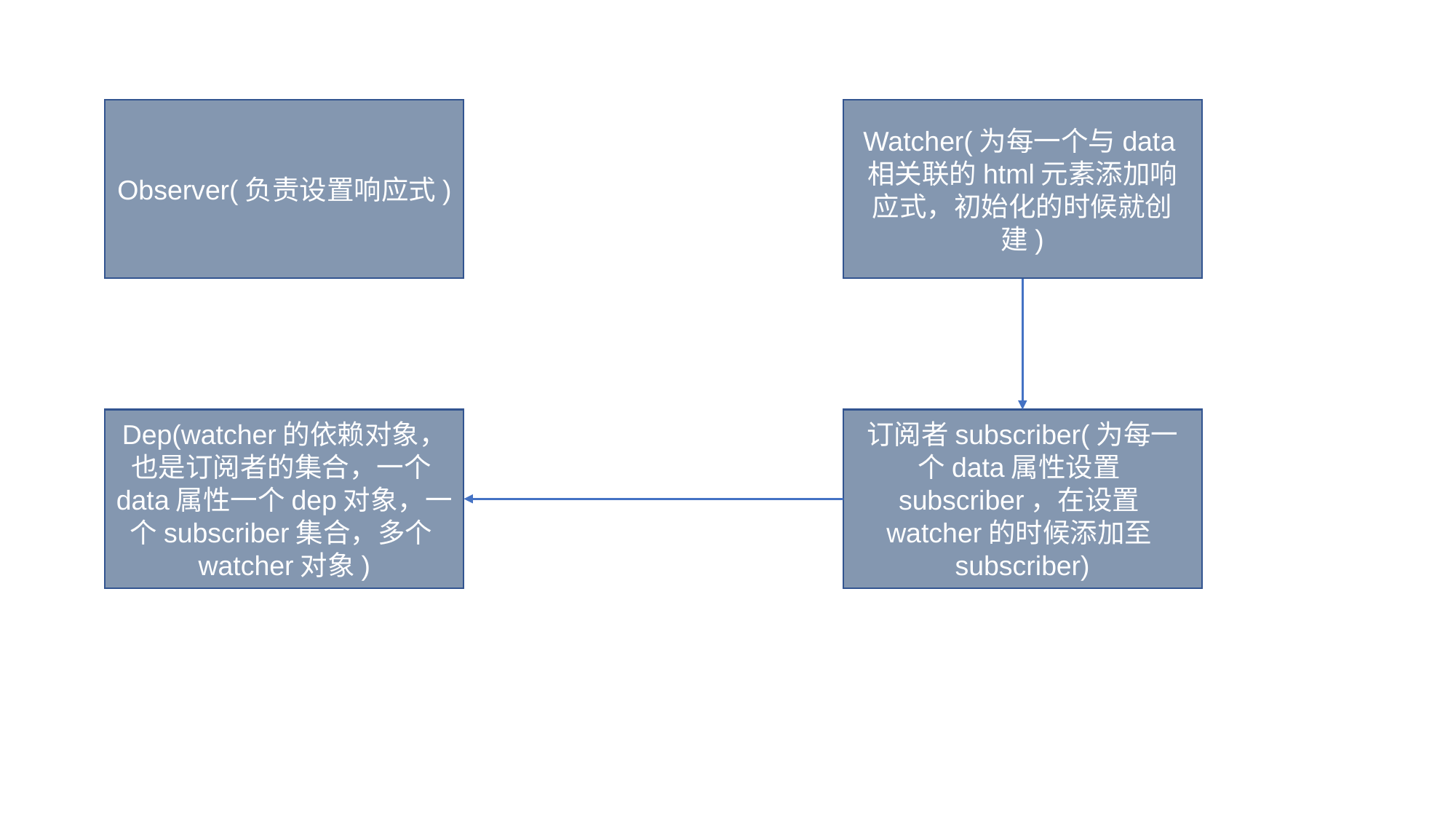

Observer(负责设置响应式)
Watcher(为每一个与data相关联的html元素添加响应式，初始化的时候就创建)
Dep(watcher的依赖对象，也是订阅者的集合，一个data属性一个dep对象，一个subscriber集合，多个watcher对象)
订阅者subscriber(为每一个data属性设置subscriber，在设置watcher的时候添加至subscriber)